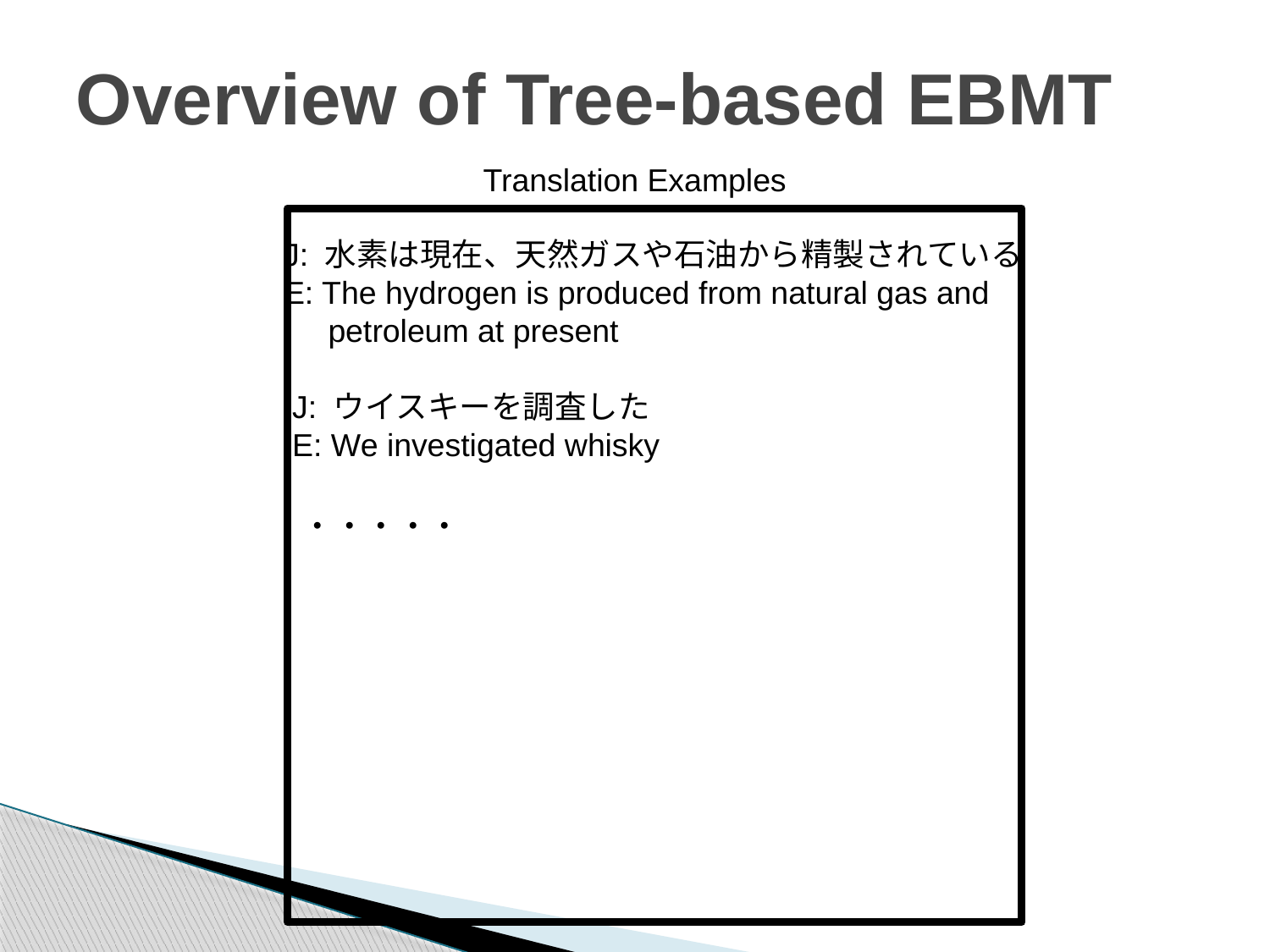

# Overview of Tree-based EBMT
Translation Examples

J: 水素は現在、天然ガスや石油から精製されている
E: The hydrogen is produced from natural gas and
     petroleum at present
J: ウイスキーを調査した
E: We investigated whisky
・・・・・